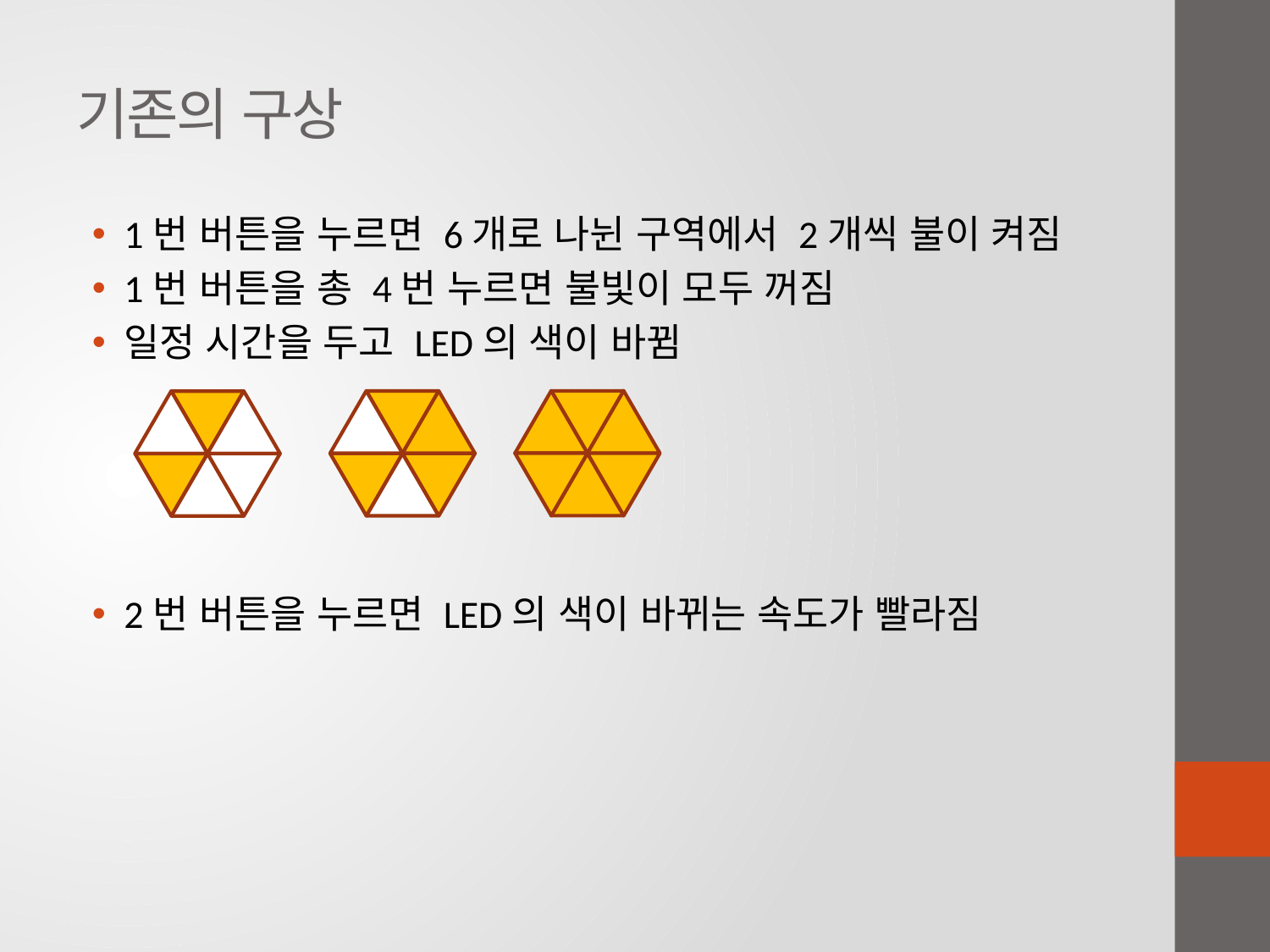

# 기존의 구상
1번 버튼을 누르면 6개로 나뉜 구역에서 2개씩 불이 켜짐
1번 버튼을 총 4번 누르면 불빛이 모두 꺼짐
일정 시간을 두고 LED의 색이 바뀜

2번 버튼을 누르면 LED의 색이 바뀌는 속도가 빨라짐